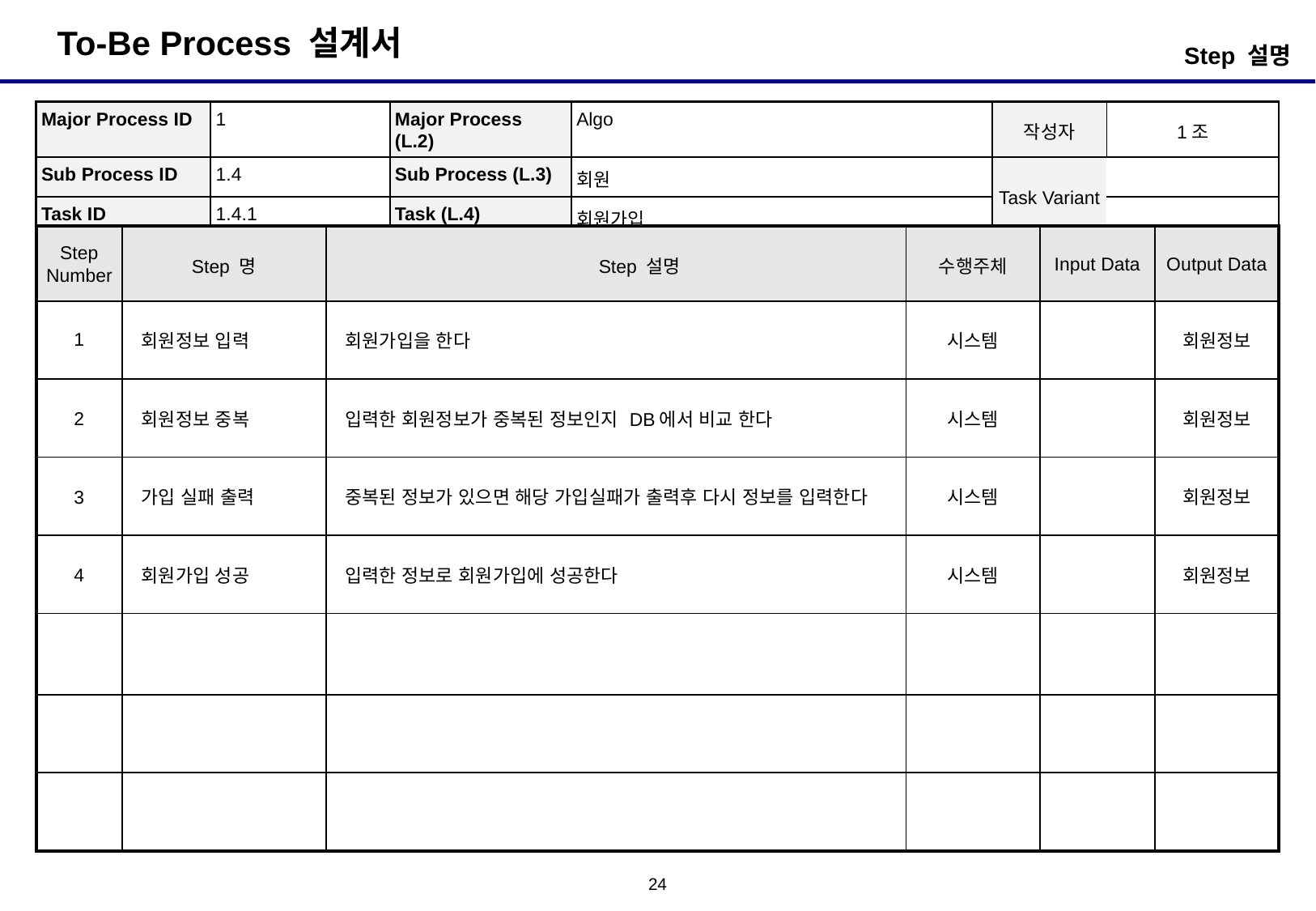

Step 설명
| Major Process ID | 1 | Major Process (L.2) | Algo | 작성자 | 1조 |
| --- | --- | --- | --- | --- | --- |
| Sub Process ID | 1.4 | Sub Process (L.3) | 회원 | Task Variant |  |
| Task ID | 1.4.1 | Task (L.4) | 회원가입 |  |  |
| Step Number | Step 명 | Step 설명 | 수행주체 | Input Data | Output Data |
| --- | --- | --- | --- | --- | --- |
| 1 | 회원정보 입력 | 회원가입을 한다 | 시스템 |  | 회원정보 |
| 2 | 회원정보 중복 | 입력한 회원정보가 중복된 정보인지 DB에서 비교 한다 | 시스템 |  | 회원정보 |
| 3 | 가입 실패 출력 | 중복된 정보가 있으면 해당 가입실패가 출력후 다시 정보를 입력한다 | 시스템 |  | 회원정보 |
| 4 | 회원가입 성공 | 입력한 정보로 회원가입에 성공한다 | 시스템 |  | 회원정보 |
|  |  |  |  |  |  |
|  |  |  |  |  |  |
|  |  |  |  |  |  |